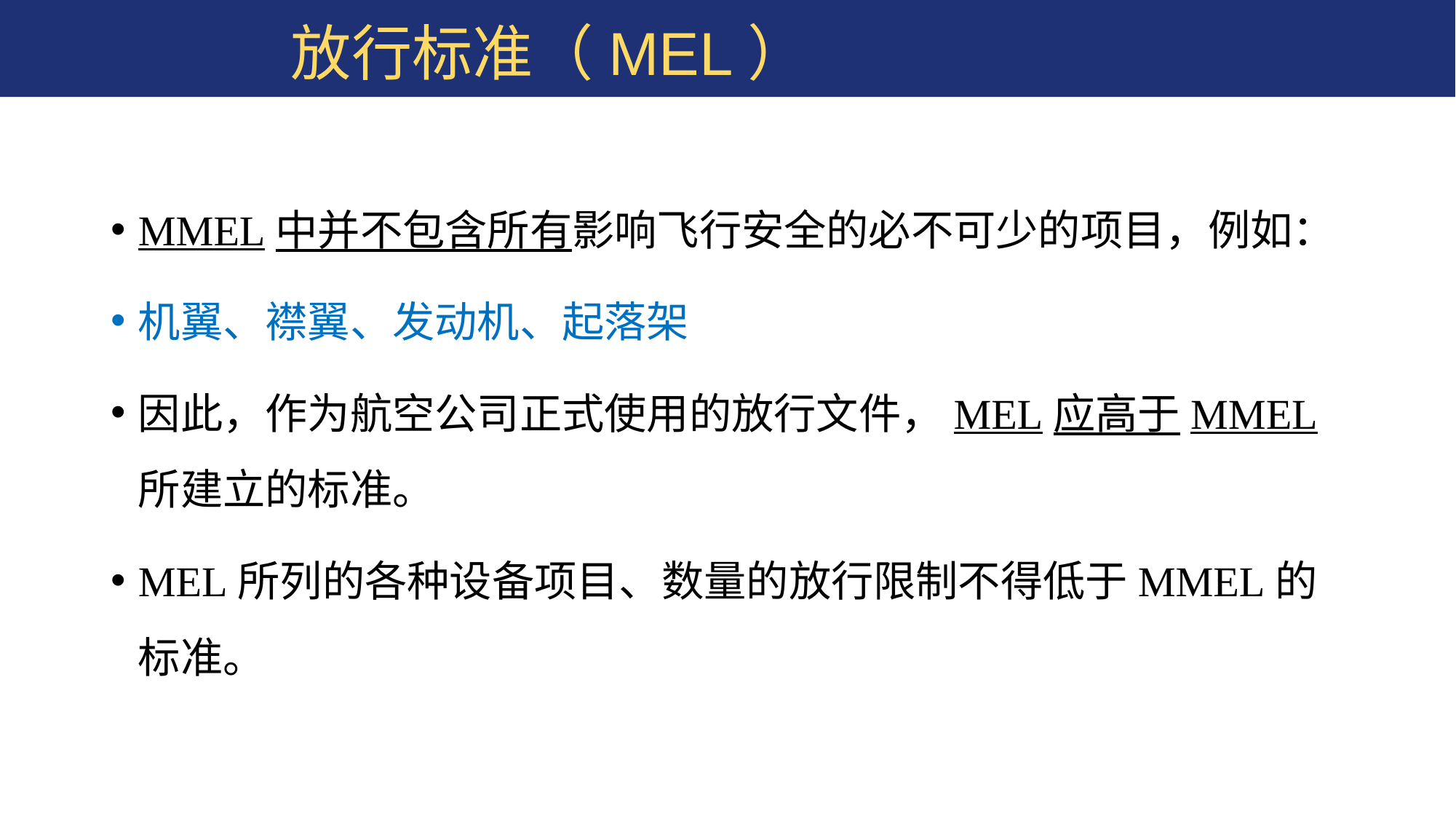

# 放行标准（MEL）
MMEL中并不包含所有影响飞行安全的必不可少的项目，例如：
机翼、襟翼、发动机、起落架
因此，作为航空公司正式使用的放行文件，MEL应高于MMEL所建立的标准。
MEL所列的各种设备项目、数量的放行限制不得低于MMEL的标准。